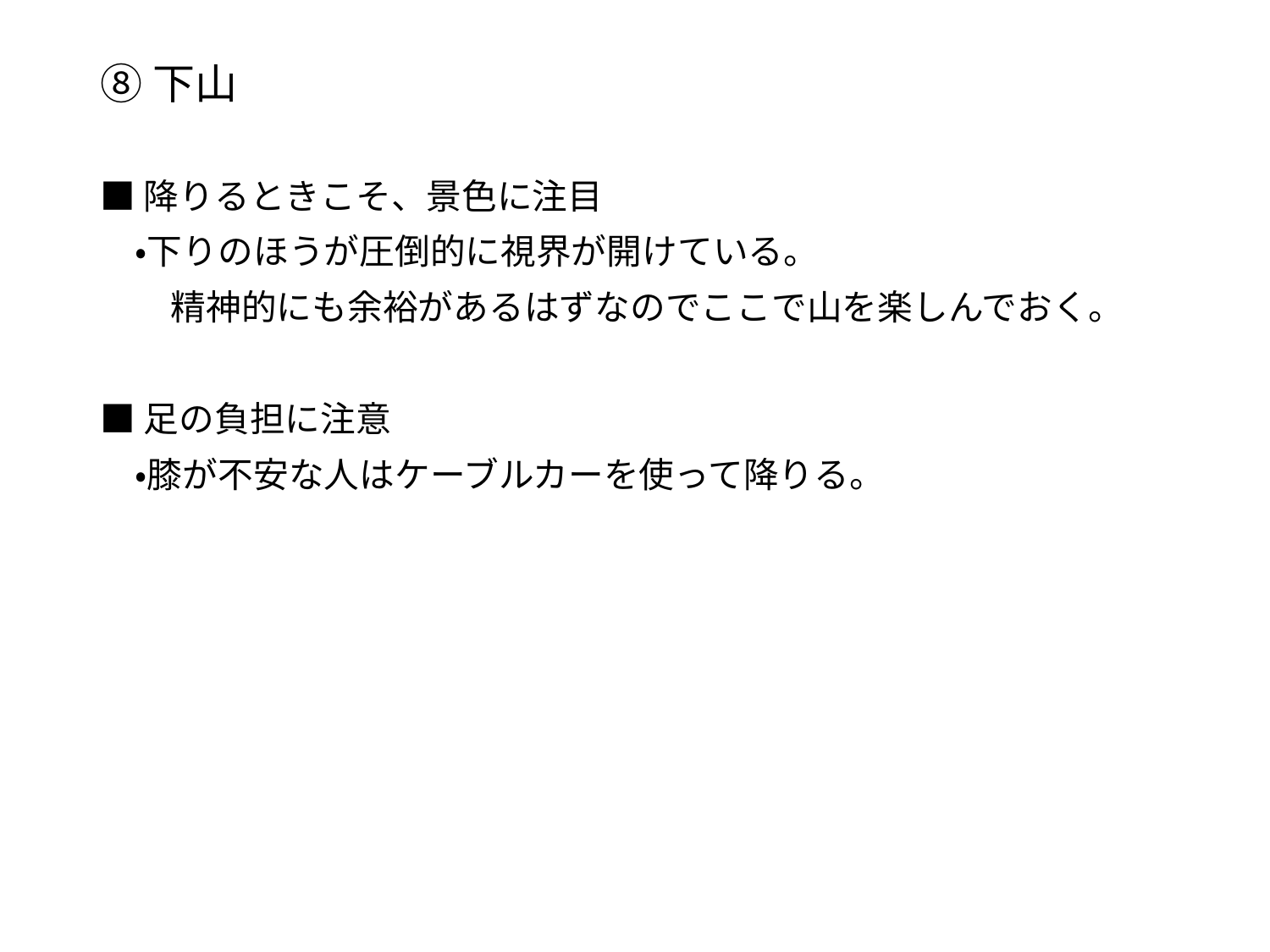

# ⑧下山
■降りるときこそ、景色に注目
　・下りのほうが圧倒的に視界が開けている。
　　精神的にも余裕があるはずなのでここで山を楽しんでおく。

■足の負担に注意
　・膝が不安な人はケーブルカーを使って降りる。